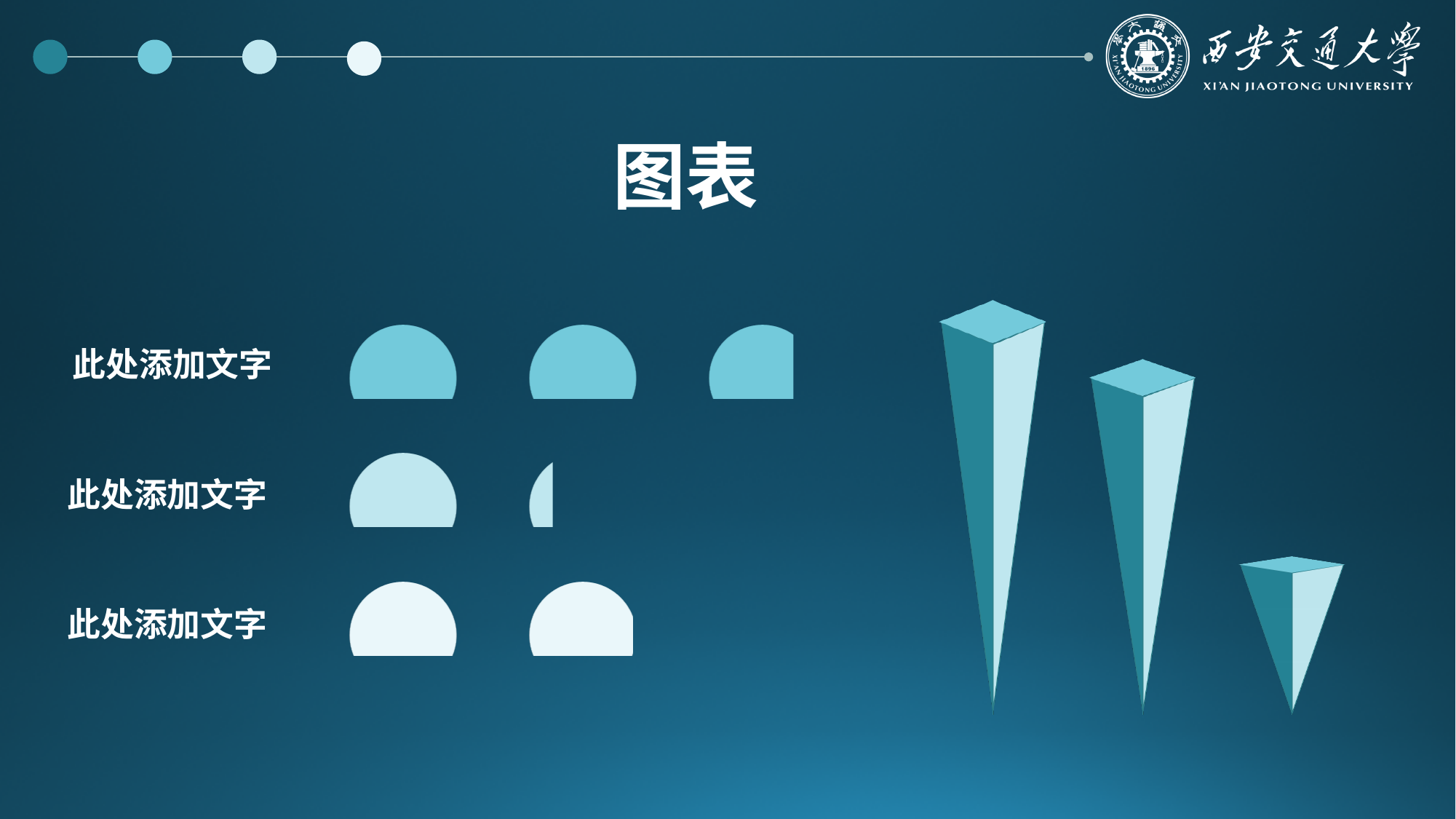

图表

### Chart

| Category | 系列 1 |
|---|---|
|  | 21.0 |
|  | 18.0 |
|  | 8.0 |

### Chart

| Category | 列3 |
|---|---|
|  | 4.0 |
|  | 3.0 |
|  | 6.0 |
此处添加文字
此处添加文字
此处添加文字